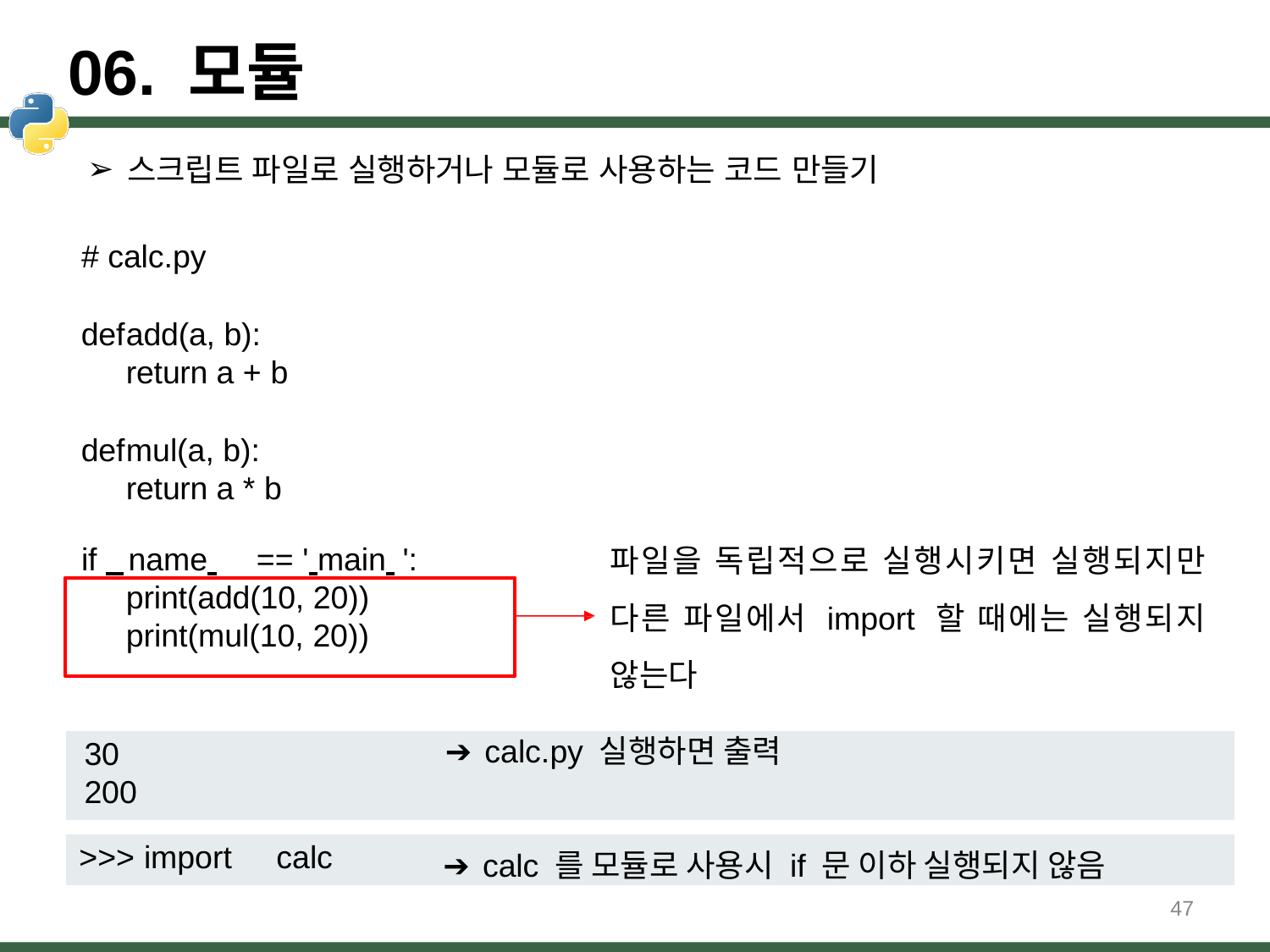

# 06. 모듈

스크립트 파일로 실행하거나 모듈로 사용하는 코드 만들기

# calc.py

def	add(a, b):  return a + b

def	mul(a, b):  return a * b
파일을 독립적으로 실행시키면 실행되지만  다른 파일에서 import 할 때에는 실행되지  않는다
if   name 	== ' main ':
print(add(10, 20))
print(mul(10, 20))

|  | 30 |  | ➔ calc.py 실행하면 출력 |
| --- | --- | --- | --- |
|  | 200 |  |  |
|  |  |  |  |
|  | >>> import | calc | ➔ calc 를 모듈로 사용시 if 문 이하 실행되지 않음 |
47